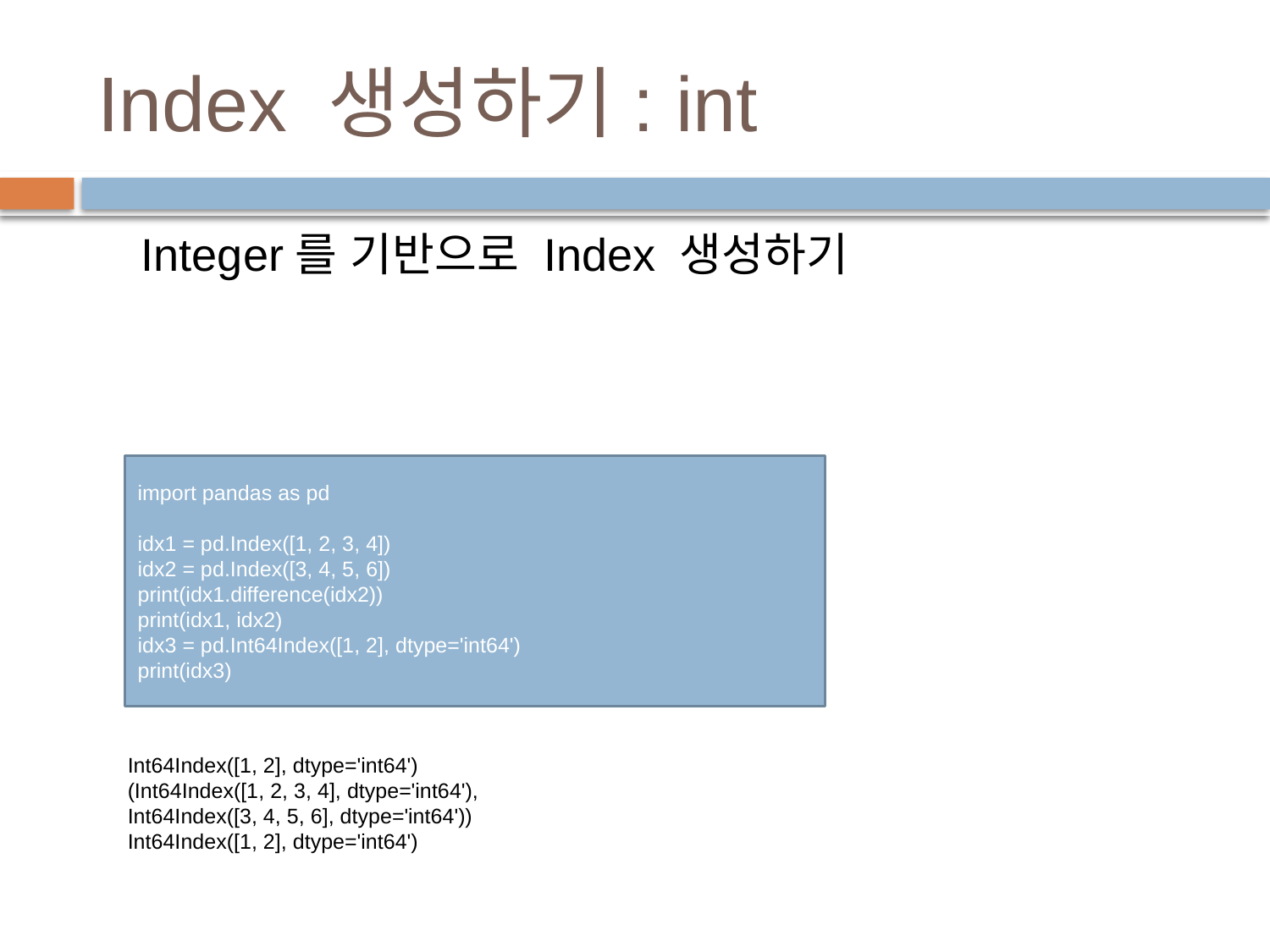

# Index 생성하기: int
Integer를 기반으로 Index 생성하기
import pandas as pd

idx1 = pd.Index([1, 2, 3, 4])
idx2 = pd.Index([3, 4, 5, 6])
print(idx1.difference(idx2))
print(idx1, idx2)
idx3 = pd.Int64Index([1, 2], dtype='int64')
print(idx3)
Int64Index([1, 2], dtype='int64')
(Int64Index([1, 2, 3, 4], dtype='int64'),
Int64Index([3, 4, 5, 6], dtype='int64'))
Int64Index([1, 2], dtype='int64')